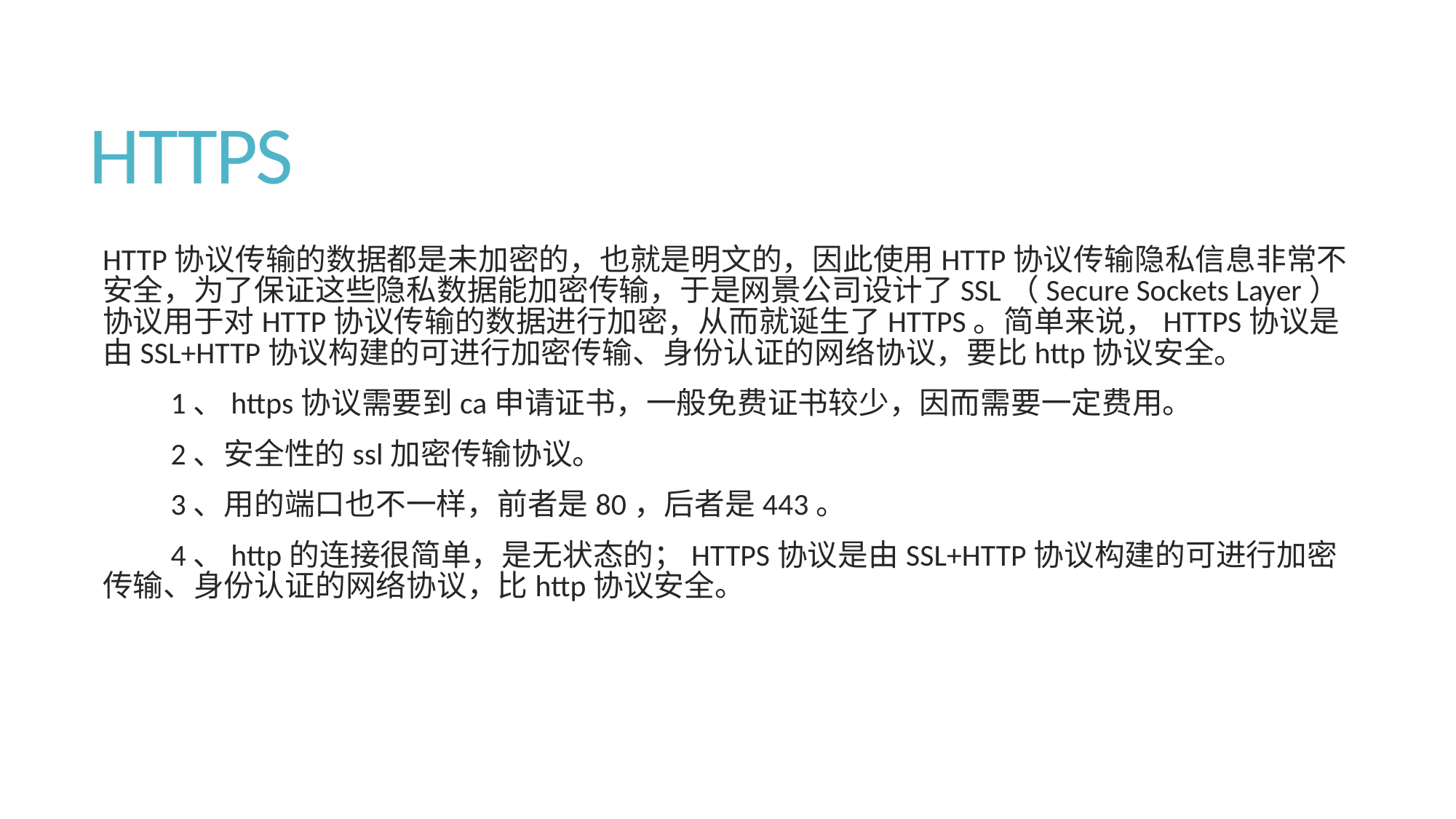

# HTTPS
HTTP协议传输的数据都是未加密的，也就是明文的，因此使用HTTP协议传输隐私信息非常不安全，为了保证这些隐私数据能加密传输，于是网景公司设计了SSL（Secure Sockets Layer）协议用于对HTTP协议传输的数据进行加密，从而就诞生了HTTPS。简单来说，HTTPS协议是由SSL+HTTP协议构建的可进行加密传输、身份认证的网络协议，要比http协议安全。
　　1、https协议需要到ca申请证书，一般免费证书较少，因而需要一定费用。
　　2、安全性的ssl加密传输协议。
　　3、用的端口也不一样，前者是80，后者是443。
　　4、http的连接很简单，是无状态的；HTTPS协议是由SSL+HTTP协议构建的可进行加密传输、身份认证的网络协议，比http协议安全。